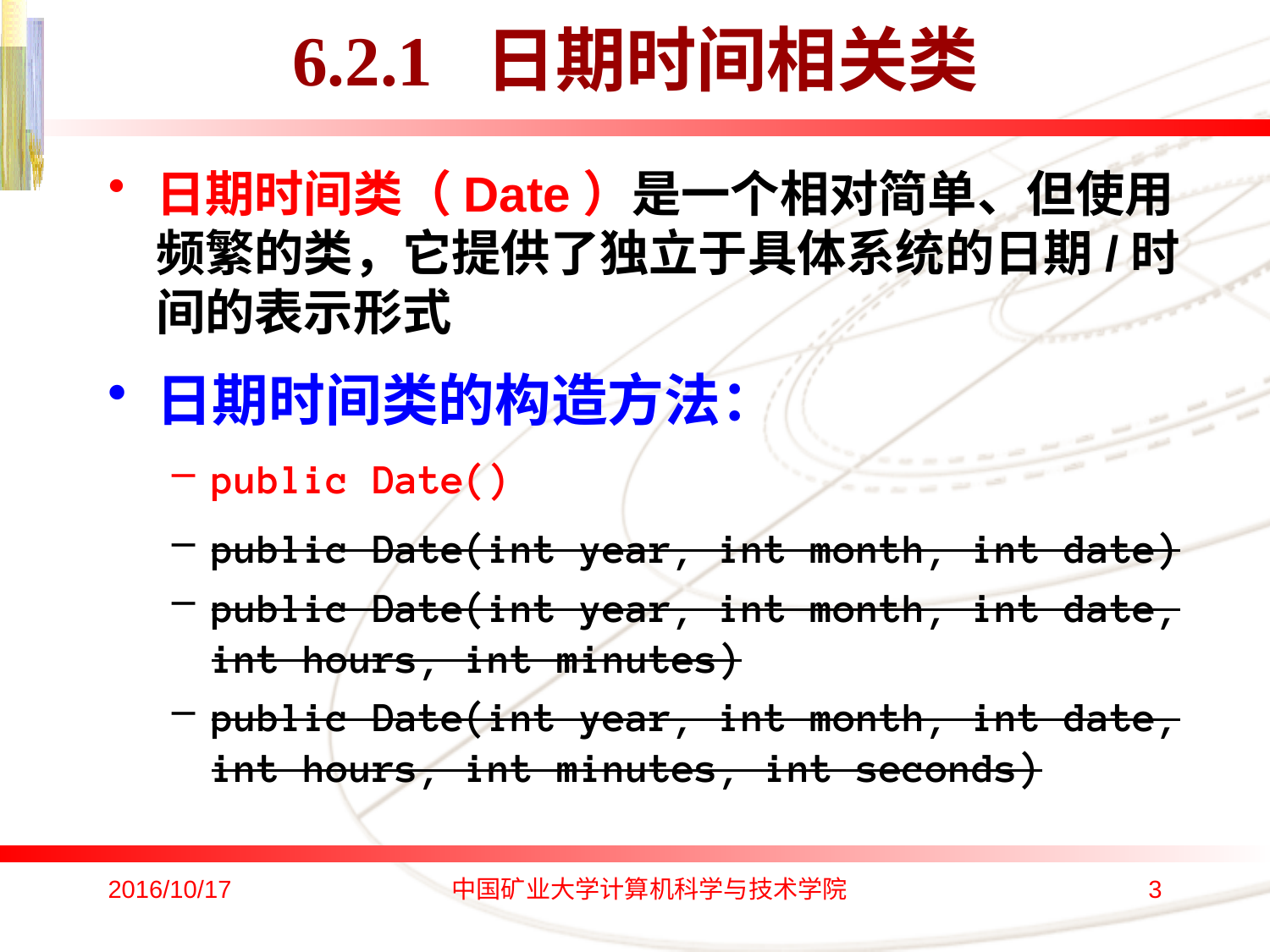

# 6.2.1  日期时间相关类
日期时间类（Date）是一个相对简单、但使用频繁的类，它提供了独立于具体系统的日期/时间的表示形式
日期时间类的构造方法：
public Date()
public Date(int year, int month, int date)
public Date(int year, int month, int date, int hours, int minutes)
public Date(int year, int month, int date, int hours, int minutes, int seconds)

2016/10/17
中国矿业大学计算机科学与技术学院
3